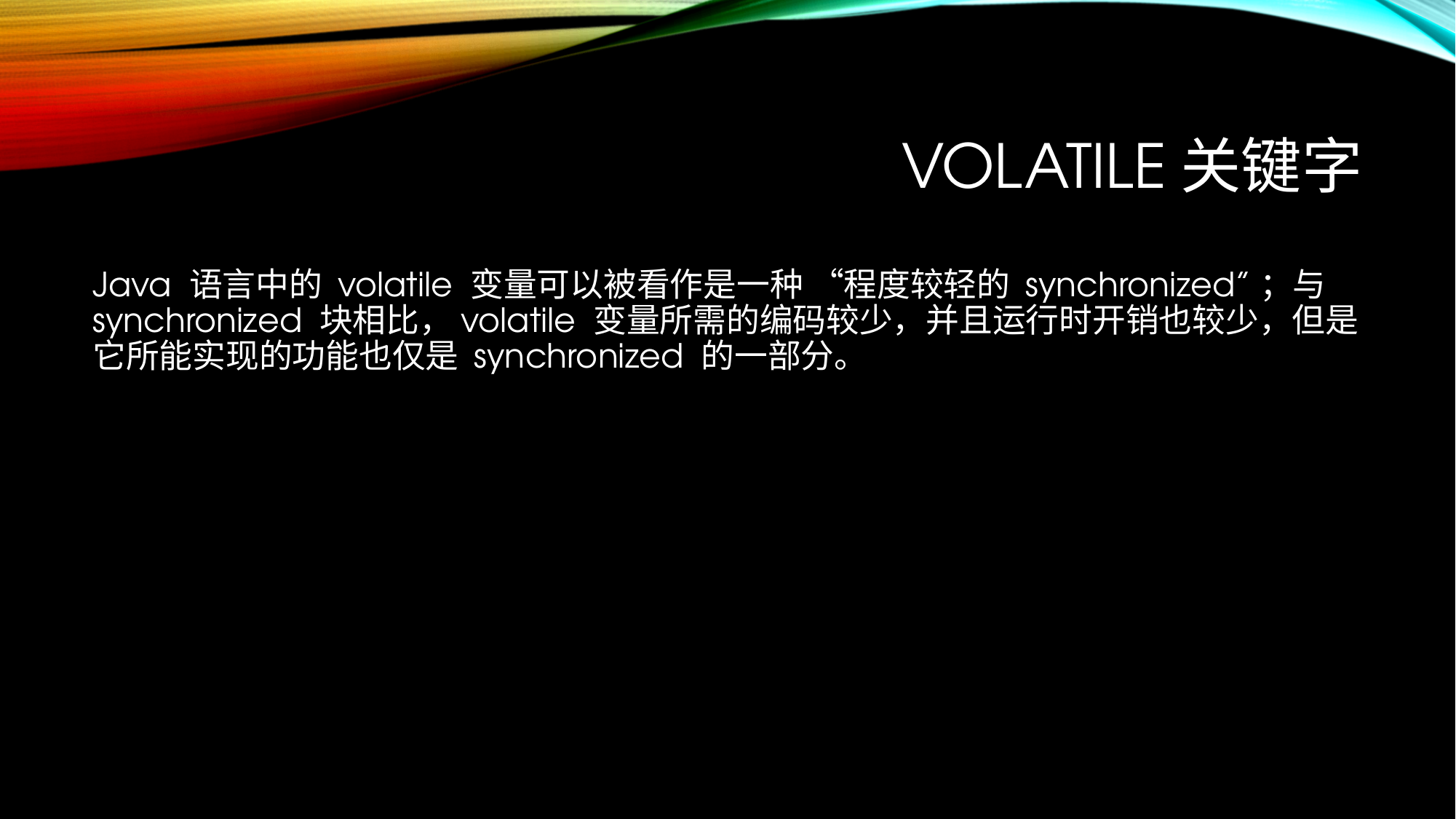

# Volatile关键字
Java 语言中的 volatile 变量可以被看作是一种 “程度较轻的 synchronized”；与 synchronized 块相比，volatile 变量所需的编码较少，并且运行时开销也较少，但是它所能实现的功能也仅是 synchronized 的一部分。